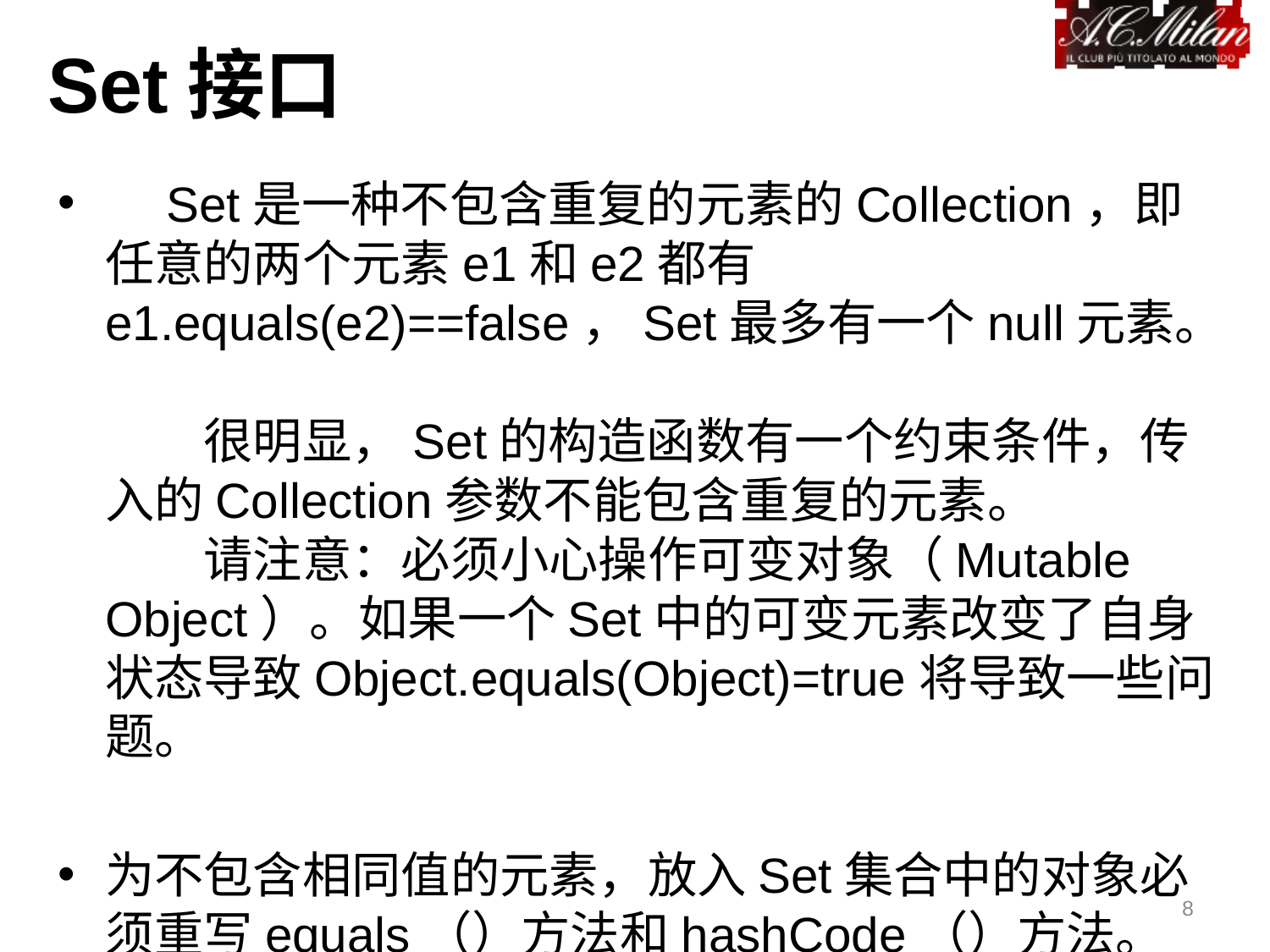

# Set接口
　Set是一种不包含重复的元素的Collection，即任意的两个元素e1和e2都有e1.equals(e2)==false，Set最多有一个null元素。
　　很明显，Set的构造函数有一个约束条件，传入的Collection参数不能包含重复的元素。
　　请注意：必须小心操作可变对象（Mutable Object）。如果一个Set中的可变元素改变了自身状态导致Object.equals(Object)=true将导致一些问题。

为不包含相同值的元素，放入Set集合中的对象必须重写equals（）方法和hashCode（）方法。
8